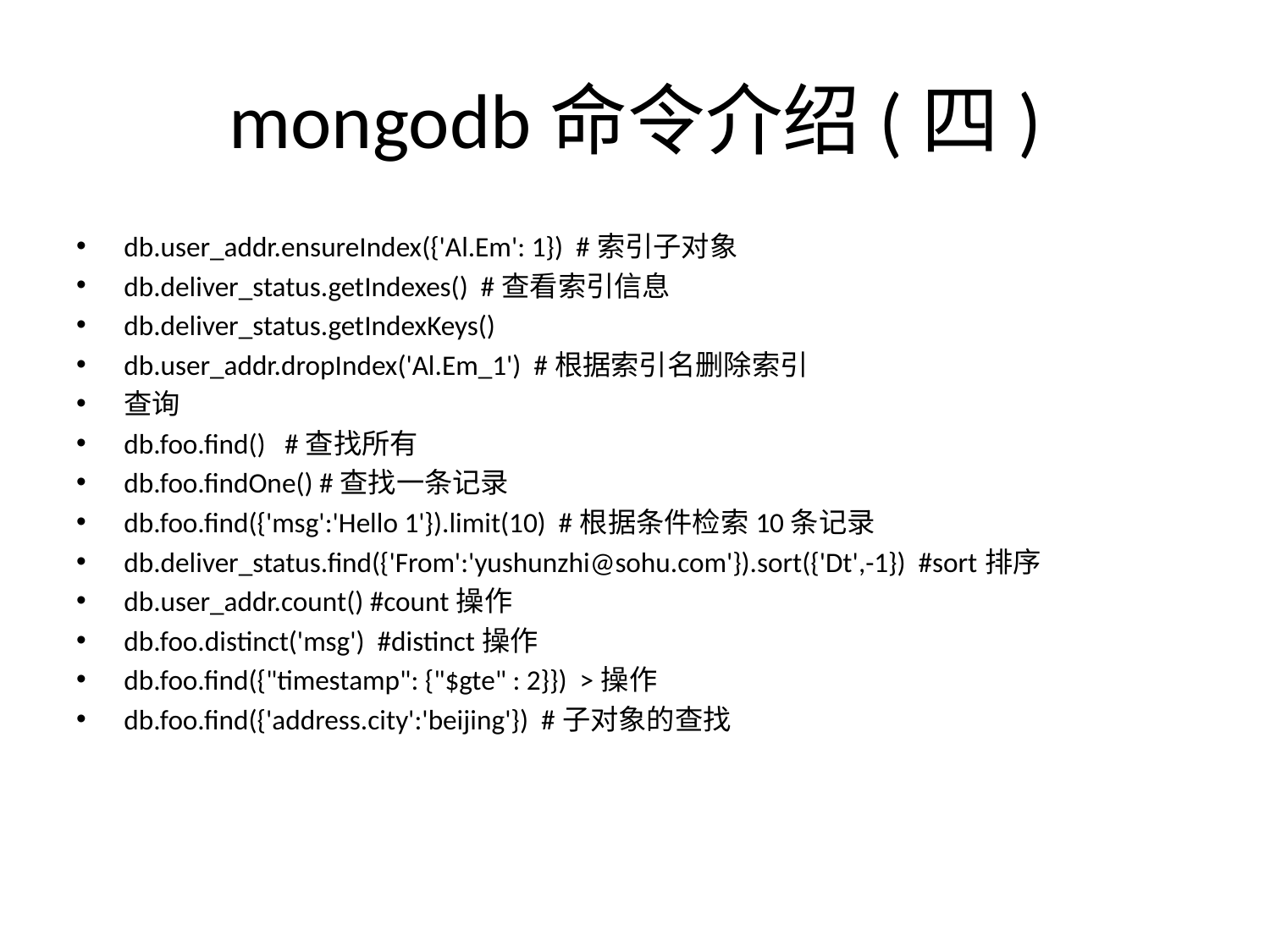

# mongodb命令介绍(四)
db.user_addr.ensureIndex({'Al.Em': 1})  #索引子对象
db.deliver_status.getIndexes()  #查看索引信息
db.deliver_status.getIndexKeys()
db.user_addr.dropIndex('Al.Em_1')  #根据索引名删除索引
查询
db.foo.find()   #查找所有
db.foo.findOne() #查找一条记录
db.foo.find({'msg':'Hello 1'}).limit(10)  #根据条件检索10条记录
db.deliver_status.find({'From':'yushunzhi@sohu.com'}).sort({'Dt',-1})  #sort排序
db.user_addr.count() #count操作
db.foo.distinct('msg')  #distinct操作
db.foo.find({"timestamp": {"$gte" : 2}})  >操作
db.foo.find({'address.city':'beijing'})  #子对象的查找